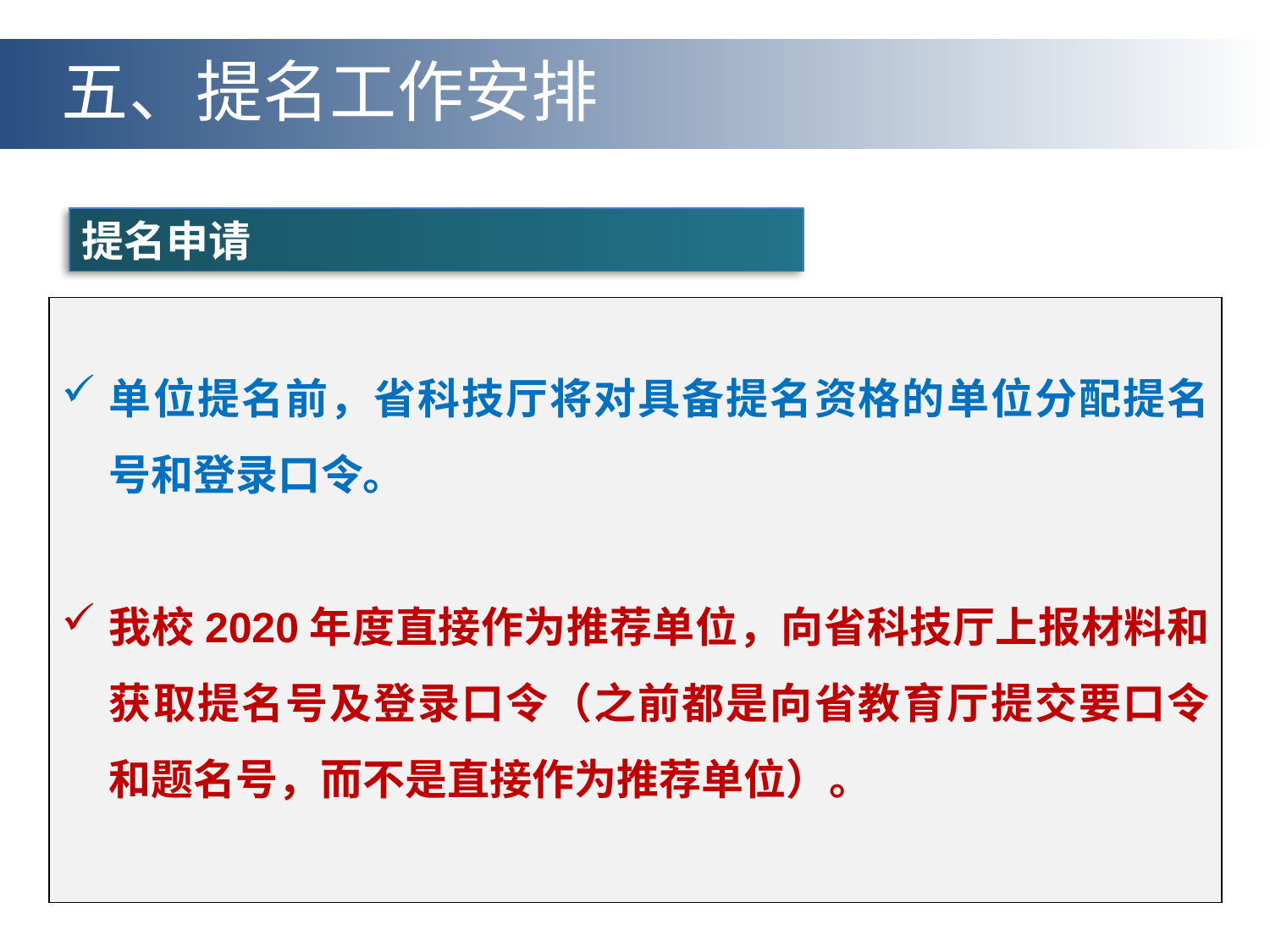

五、提名工作安排

提名申请

单位提名前，省科技厅将对具备提名资格的单位分配提名号和登录口令。

我校2020年度直接作为推荐单位，向省科技厅上报材料和获取提名号及登录口令（之前都是向省教育厅提交要口令和题名号，而不是直接作为推荐单位）。